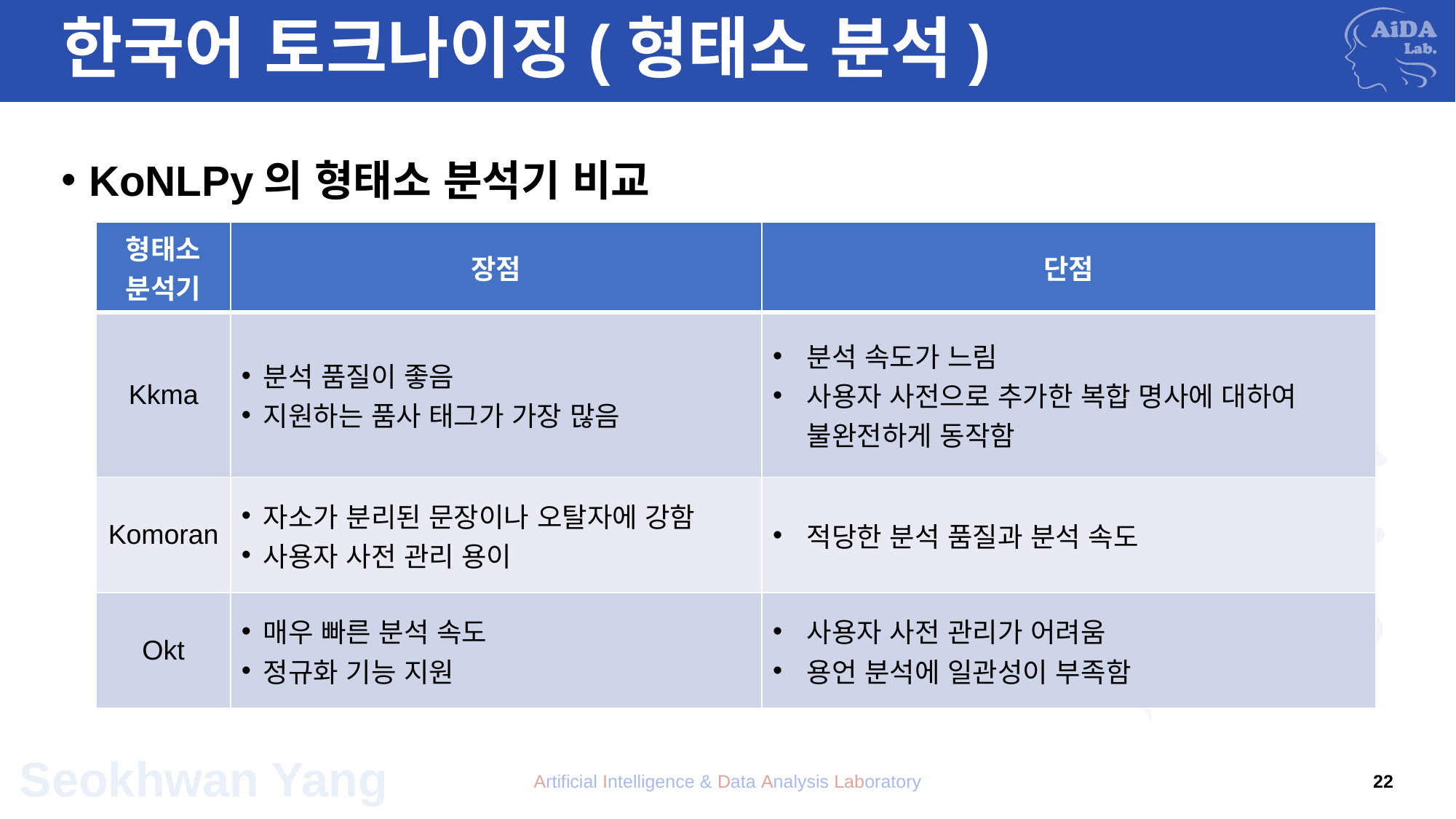

# 한국어 토크나이징(형태소 분석)
KoNLPy의 형태소 분석기 비교
| 형태소 분석기 | 장점 | 단점 |
| --- | --- | --- |
| Kkma | 분석 품질이 좋음 지원하는 품사 태그가 가장 많음 | 분석 속도가 느림 사용자 사전으로 추가한 복합 명사에 대하여 불완전하게 동작함 |
| Komoran | 자소가 분리된 문장이나 오탈자에 강함 사용자 사전 관리 용이 | 적당한 분석 품질과 분석 속도 |
| Okt | 매우 빠른 분석 속도 정규화 기능 지원 | 사용자 사전 관리가 어려움 용언 분석에 일관성이 부족함 |
Artificial Intelligence & Data Analysis Laboratory
22